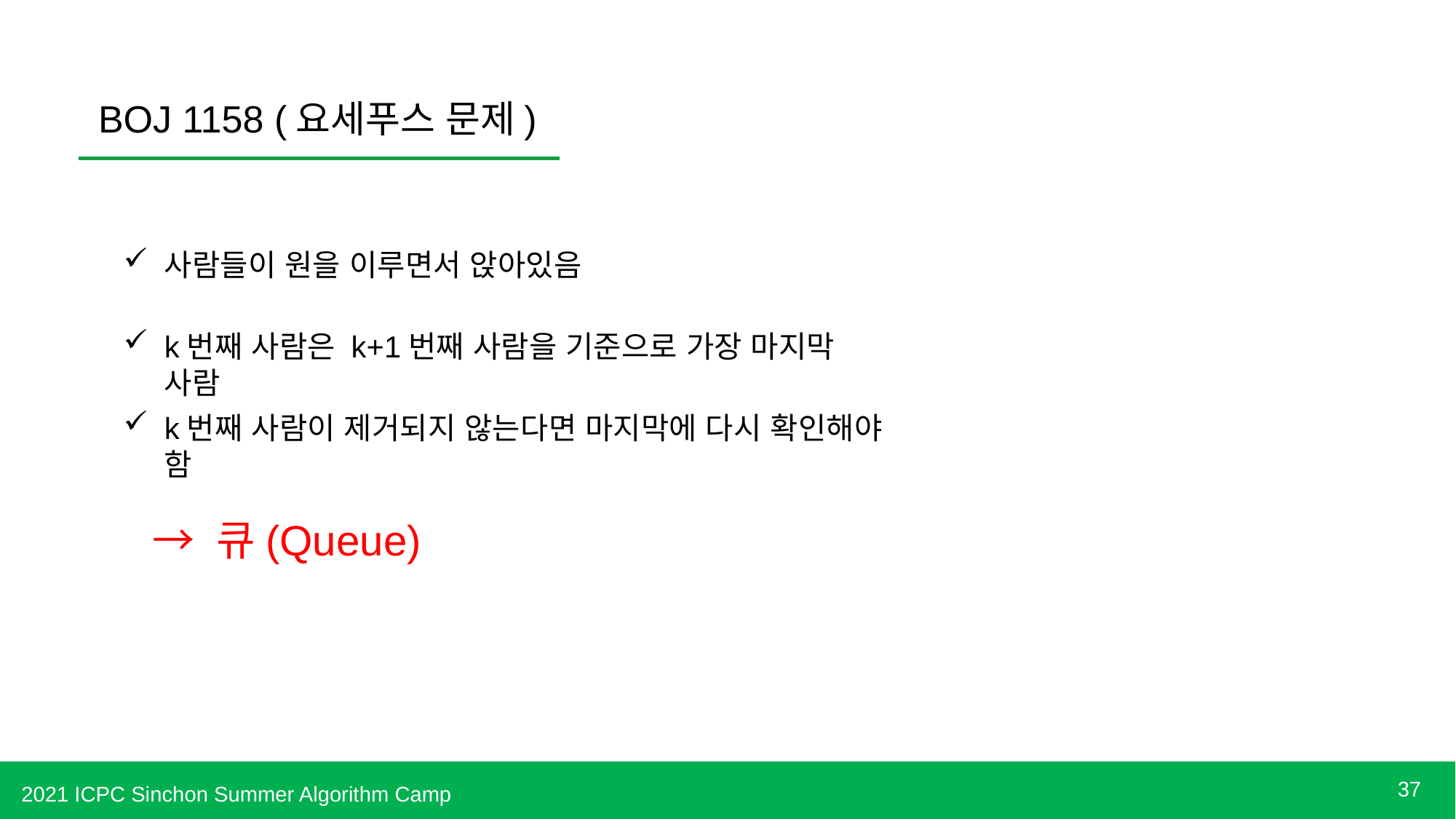

BOJ 1158 (요세푸스 문제)
사람들이 원을 이루면서 앉아있음
k번째 사람은 k+1번째 사람을 기준으로 가장 마지막 사람
k번째 사람이 제거되지 않는다면 마지막에 다시 확인해야 함
→ 큐(Queue)

37
2021 ICPC Sinchon Summer Algorithm Camp